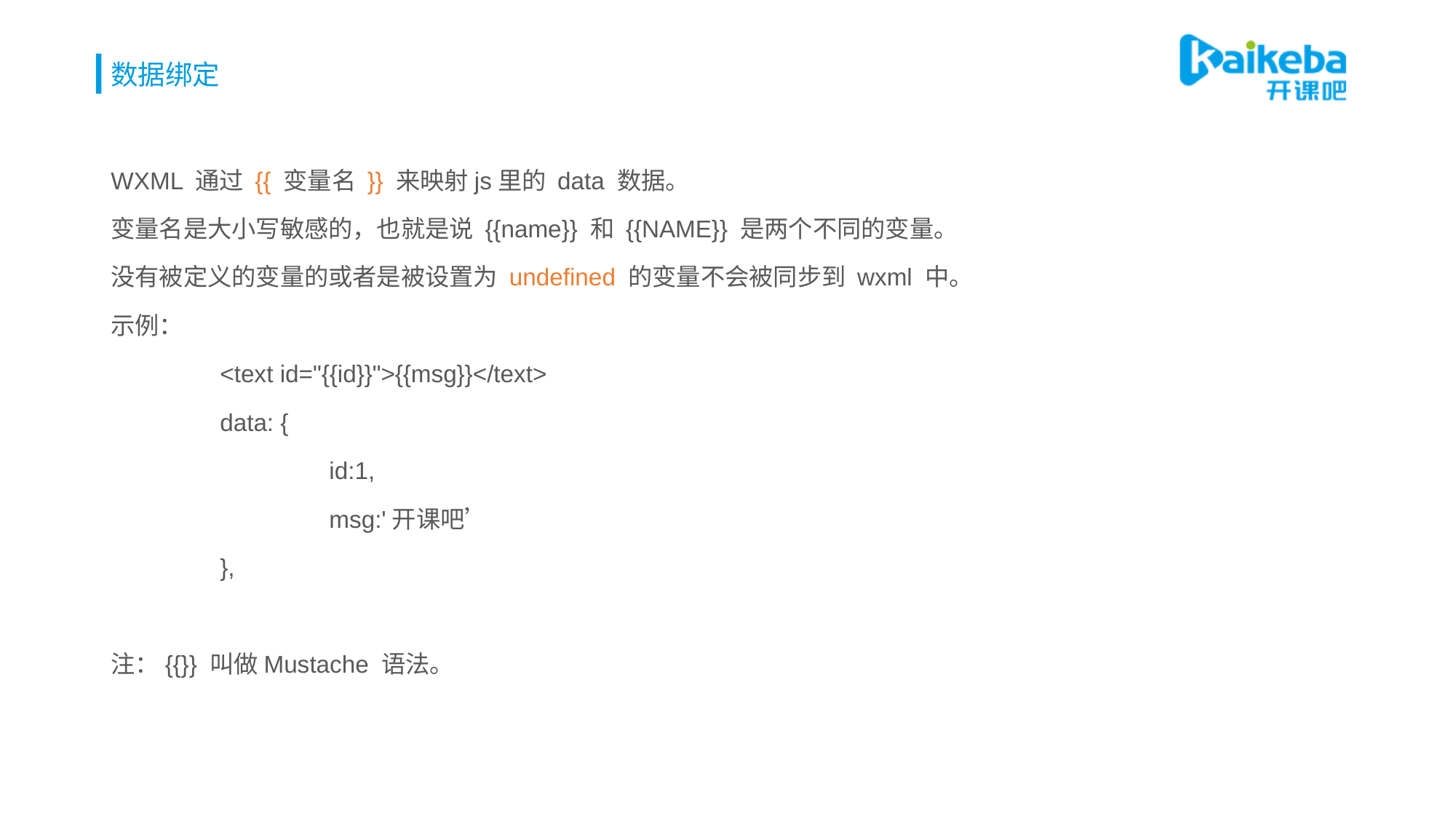

# 数据绑定
WXML 通过 {{ 变量名 }} 来映射js里的 data 数据。
变量名是大小写敏感的，也就是说 {{name}} 和 {{NAME}} 是两个不同的变量。
没有被定义的变量的或者是被设置为 undefined 的变量不会被同步到 wxml 中。
示例：
	<text id="{{id}}">{{msg}}</text>
	data: {
    		id:1,
    		msg:'开课吧’
	},

注：{{}} 叫做Mustache 语法。